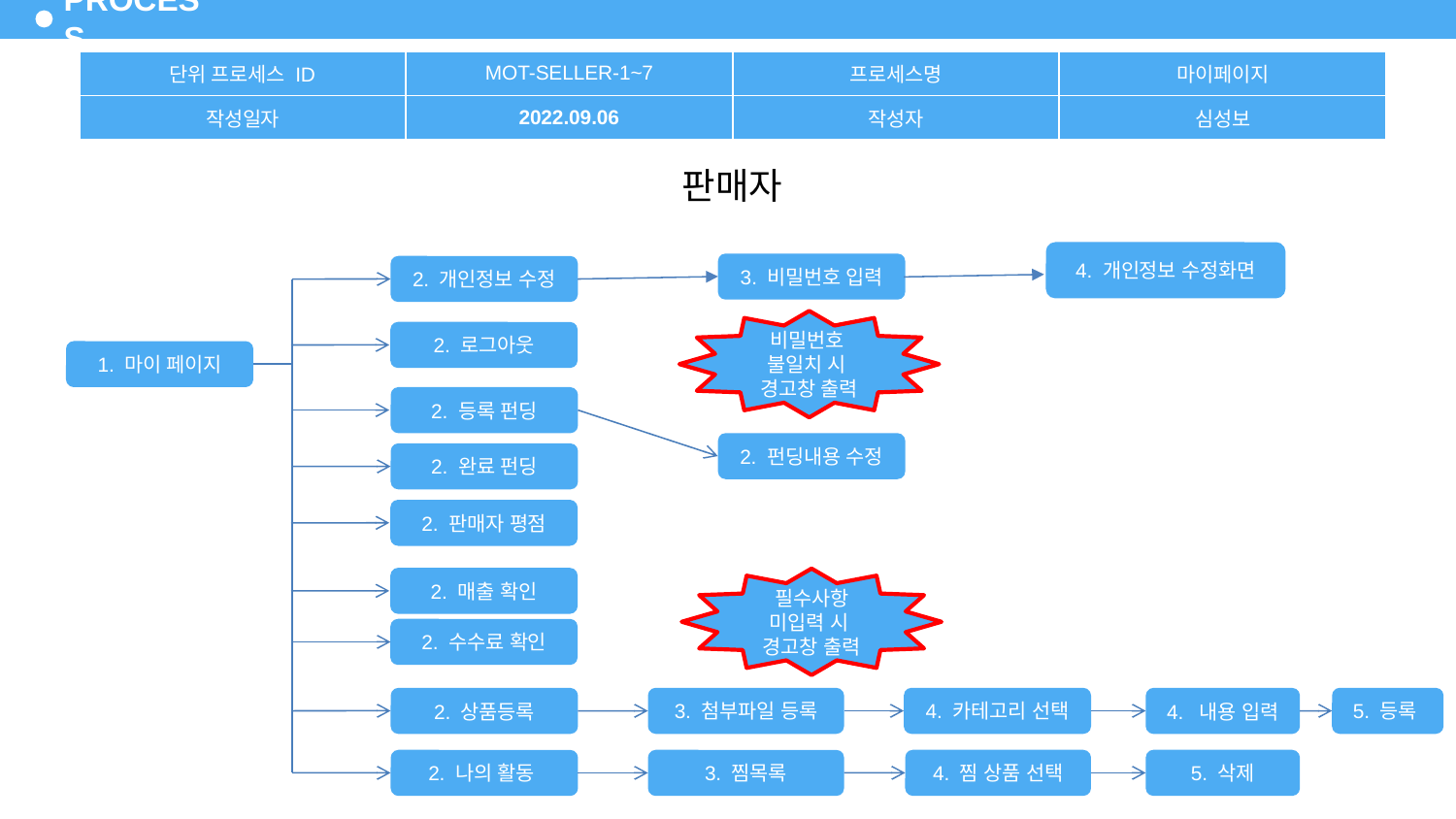

PROCESS
| 단위 프로세스 ID | MOT-SELLER-1~7 | 프로세스명 | 마이페이지 |
| --- | --- | --- | --- |
| 작성일자 | 2022.09.06 | 작성자 | 심성보 |
        판매자
4. 개인정보 수정화면
3. 비밀번호 입력
2. 개인정보 수정
비밀번호
불일치 시
경고창 출력
2. 로그아웃
1. 마이 페이지
2. 등록 펀딩
2. 펀딩내용 수정
2. 완료 펀딩
2. 판매자 평점
2. 매출 확인
필수사항
미입력 시
경고창 출력
2. 수수료 확인
4. 카테고리 선택
5. 등록
3. 첨부파일 등록
2. 상품등록
4.  내용 입력
4. 찜 상품 선택
5. 삭제
2. 나의 활동
3. 찜목록